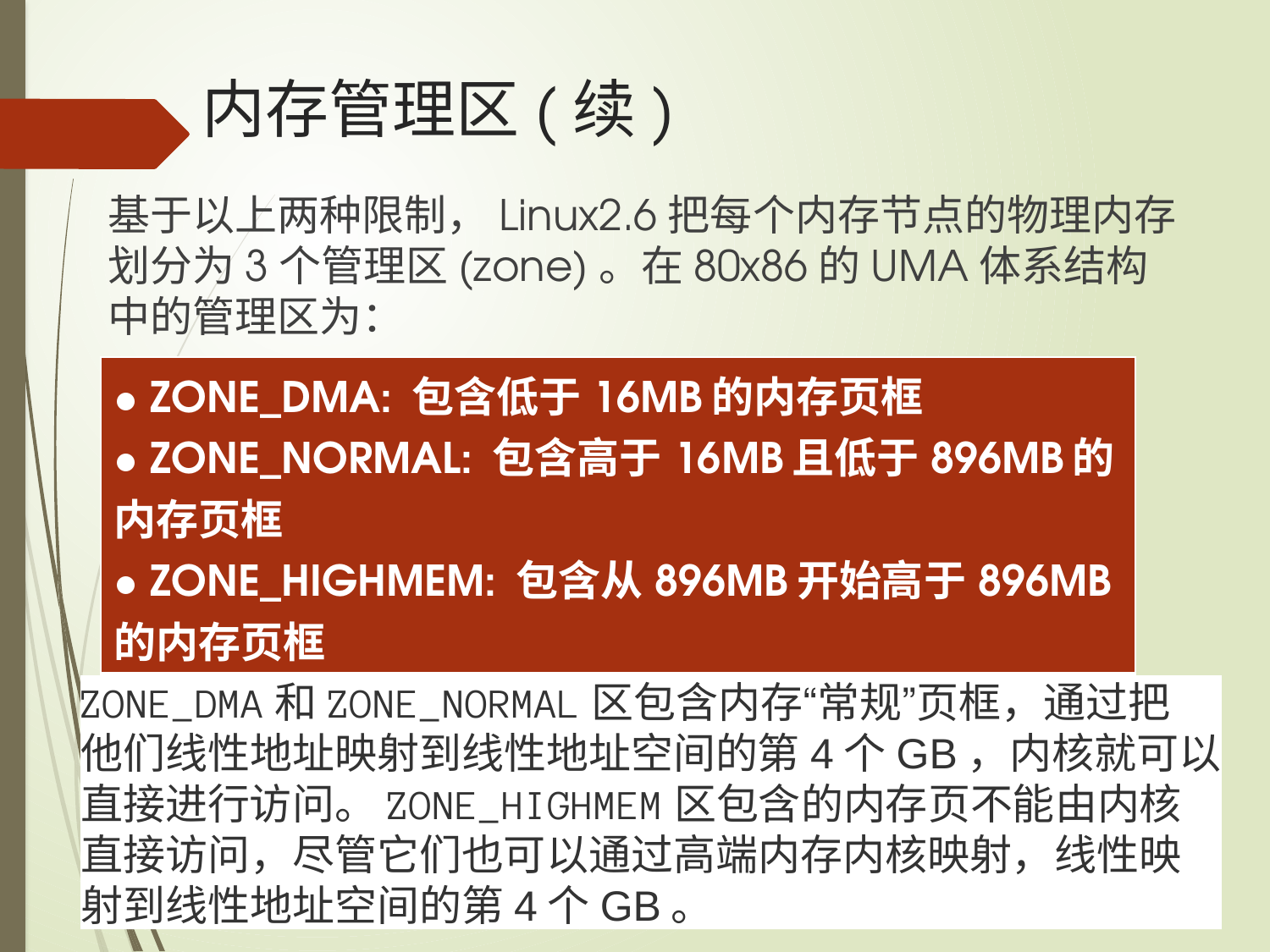

# 内存管理区(续)
基于以上两种限制，Linux2.6把每个内存节点的物理内存划分为3个管理区(zone)。在80x86的UMA体系结构中的管理区为：

| • ZONE\_DMA: 包含低于16MB的内存页框 • ZONE\_NORMAL: 包含高于16MB且低于896MB的内存页框 • ZONE\_HIGHMEM: 包含从896MB开始高于896MB的内存页框 |
| --- |
ZONE_DMA和ZONE_NORMAL区包含内存“常规”页框，通过把
他们线性地址映射到线性地址空间的第4个GB，内核就可以
直接进行访问。ZONE_HIGHMEM区包含的内存页不能由内核
直接访问，尽管它们也可以通过高端内存内核映射，线性映
射到线性地址空间的第4个GB。